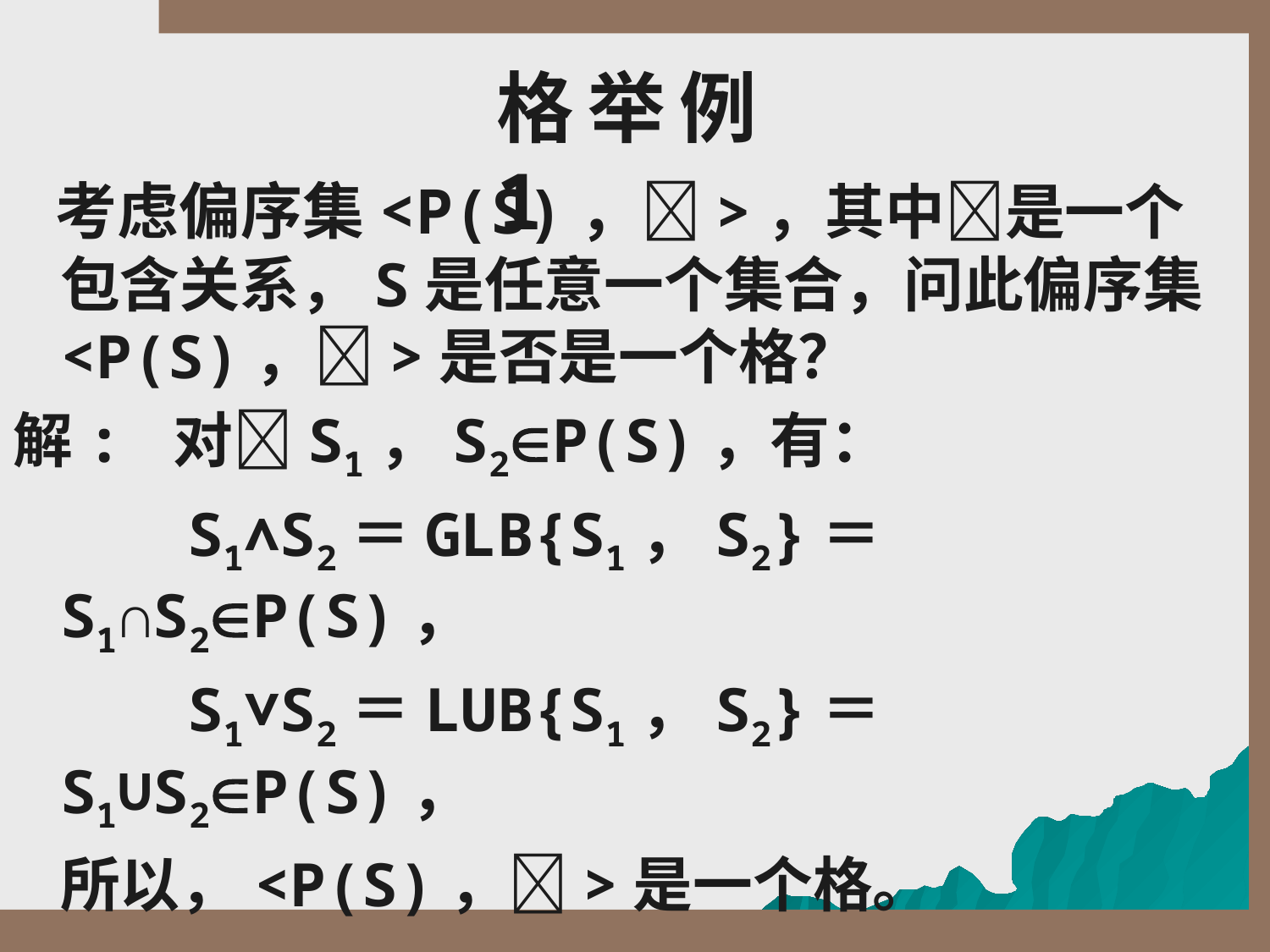

# 格举例1
  考虑偏序集<P(S)，⊆>，其中⊆是一个包含关系，S是任意一个集合，问此偏序集<P(S)，⊆>是否是一个格？
解: 对∀S1，S2∈P(S)，有：
		S1∧S2＝GLB{S1，S2}＝S1∩S2∈P(S)，
		S1∨S2＝LUB{S1，S2}＝S1∪S2∈P(S)，
	所以，<P(S)，⊆>是一个格。
87